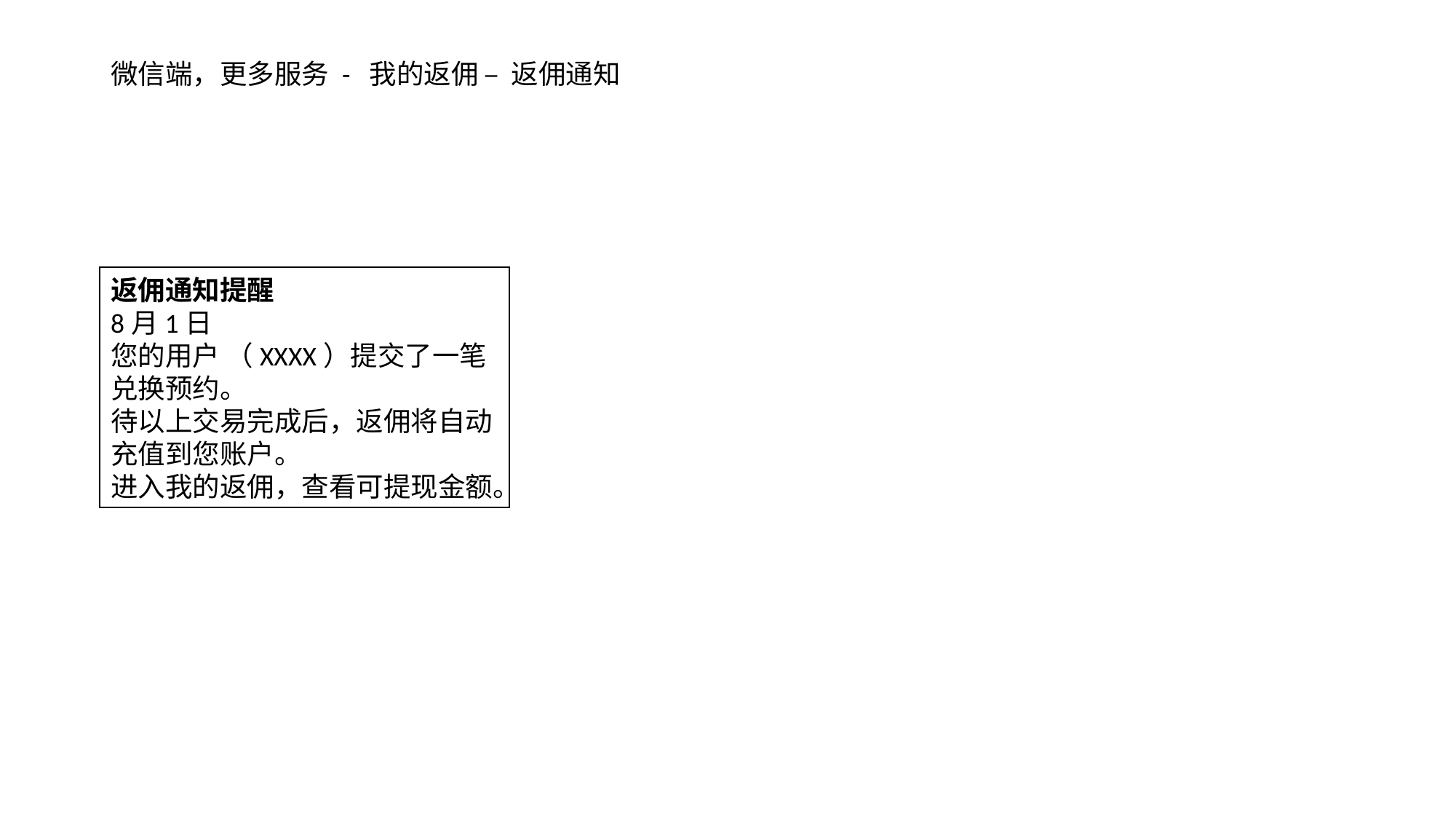

# 微信端，更多服务 -  我的返佣 –  返佣通知
返佣通知提醒
8月1日
您的用户 （XXXX）提交了一笔兑换预约。
待以上交易完成后，返佣将自动充值到您账户。
进入我的返佣，查看可提现金额。